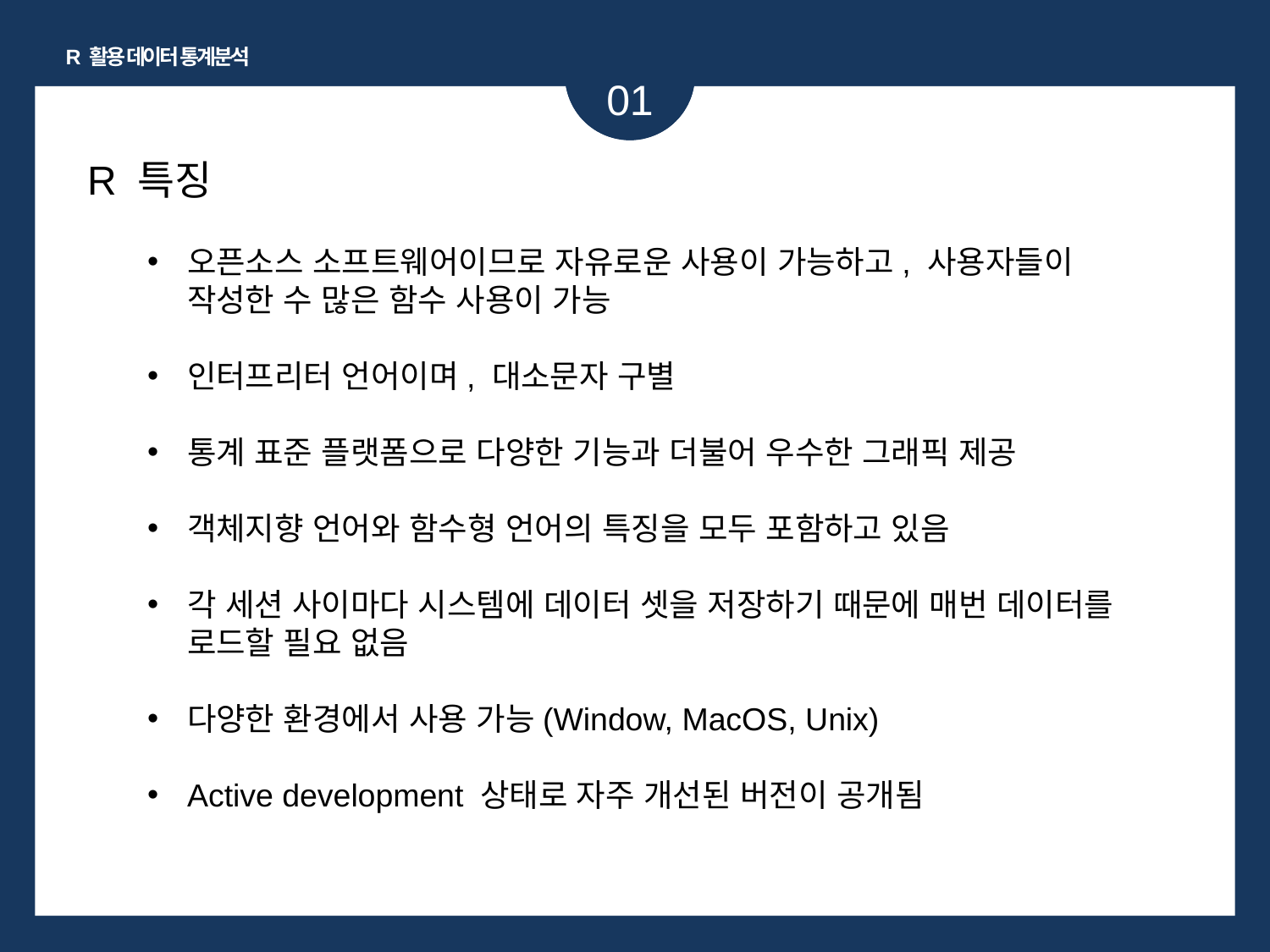

R 활용 데이터 통계분석
01
R 특징
오픈소스 소프트웨어이므로 자유로운 사용이 가능하고, 사용자들이 작성한 수 많은 함수 사용이 가능

인터프리터 언어이며, 대소문자 구별

통계 표준 플랫폼으로 다양한 기능과 더불어 우수한 그래픽 제공

객체지향 언어와 함수형 언어의 특징을 모두 포함하고 있음

각 세션 사이마다 시스템에 데이터 셋을 저장하기 때문에 매번 데이터를 로드할 필요 없음

다양한 환경에서 사용 가능(Window, MacOS, Unix)

Active development 상태로 자주 개선된 버전이 공개됨